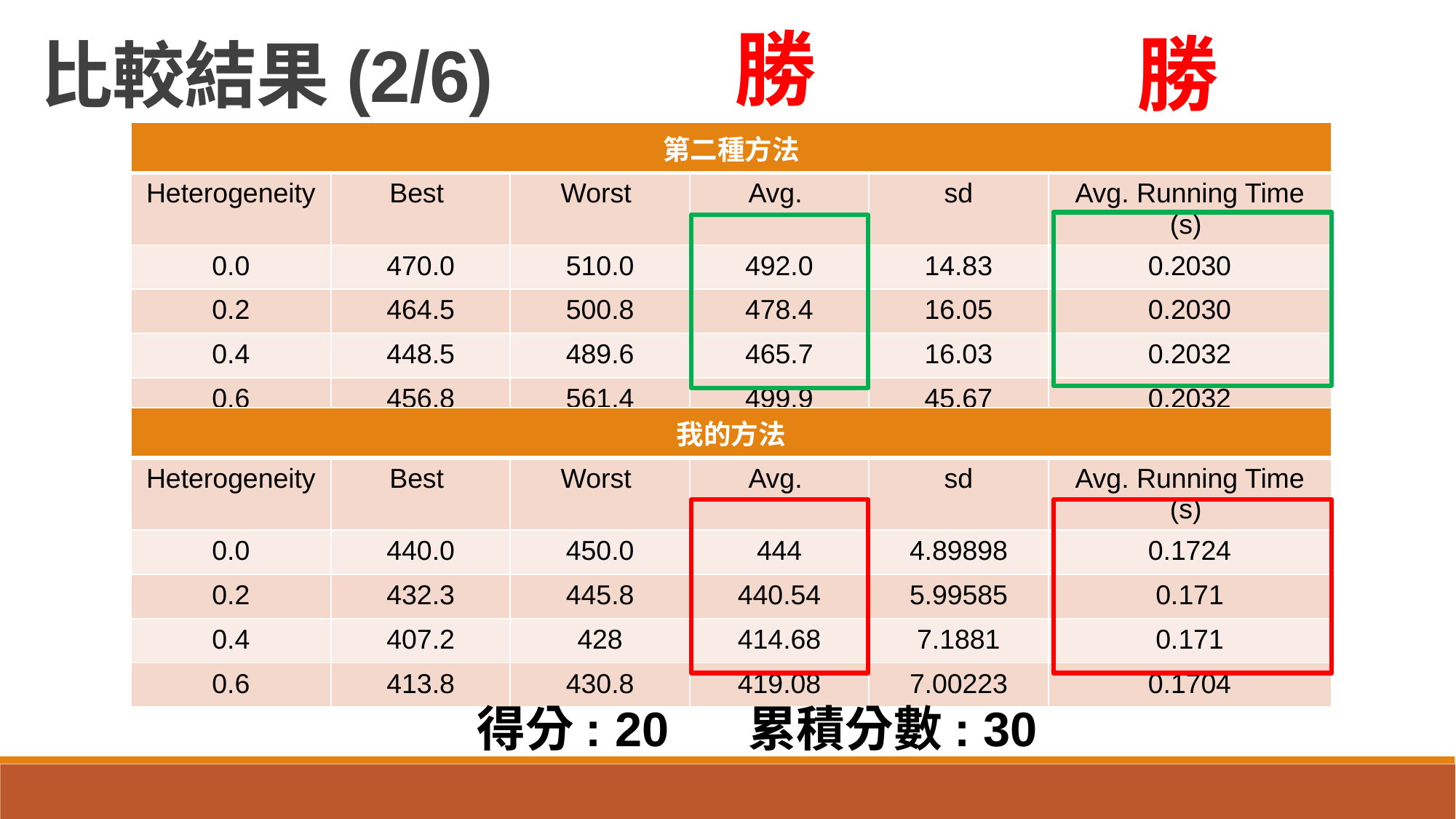

勝
勝
比較結果(2/6)
| 第二種方法 |  |  |  |  |  |
| --- | --- | --- | --- | --- | --- |
| Heterogeneity | Best | Worst | Avg. | sd | Avg. Running Time (s) |
| 0.0 | 470.0 | 510.0 | 492.0 | 14.83 | 0.2030 |
| 0.2 | 464.5 | 500.8 | 478.4 | 16.05 | 0.2030 |
| 0.4 | 448.5 | 489.6 | 465.7 | 16.03 | 0.2032 |
| 0.6 | 456.8 | 561.4 | 499.9 | 45.67 | 0.2032 |

| 我的方法 |  |  |  |  |  |
| --- | --- | --- | --- | --- | --- |
| Heterogeneity | Best | Worst | Avg. | sd | Avg. Running Time (s) |
| 0.0 | 440.0 | 450.0 | 444 | 4.89898 | 0.1724 |
| 0.2 | 432.3 | 445.8 | 440.54 | 5.99585 | 0.171 |
| 0.4 | 407.2 | 428 | 414.68 | 7.1881 | 0.171 |
| 0.6 | 413.8 | 430.8 | 419.08 | 7.00223 | 0.1704 |

得分: 20     累積分數: 30